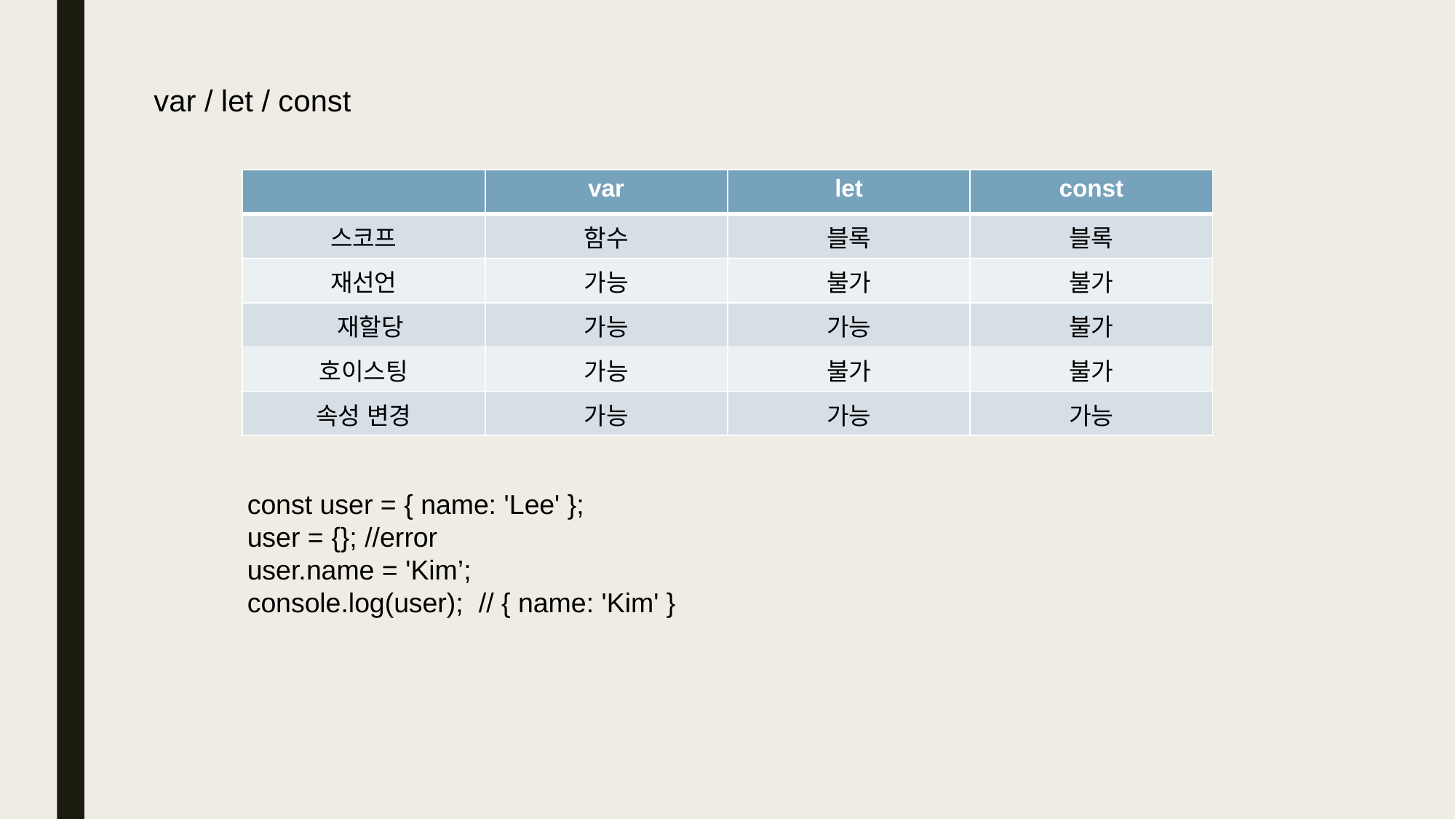

var / let / const
|  | var | let | const |
| --- | --- | --- | --- |
| 스코프 | 함수 | 블록 | 블록 |
| 재선언 | 가능 | 불가 | 불가 |
| 재할당 | 가능 | 가능 | 불가 |
| 호이스팅 | 가능 | 불가 | 불가 |
| 속성 변경 | 가능 | 가능 | 가능 |
const user = { name: 'Lee' };
user = {}; //error
user.name = 'Kim’;
console.log(user);  // { name: 'Kim' }